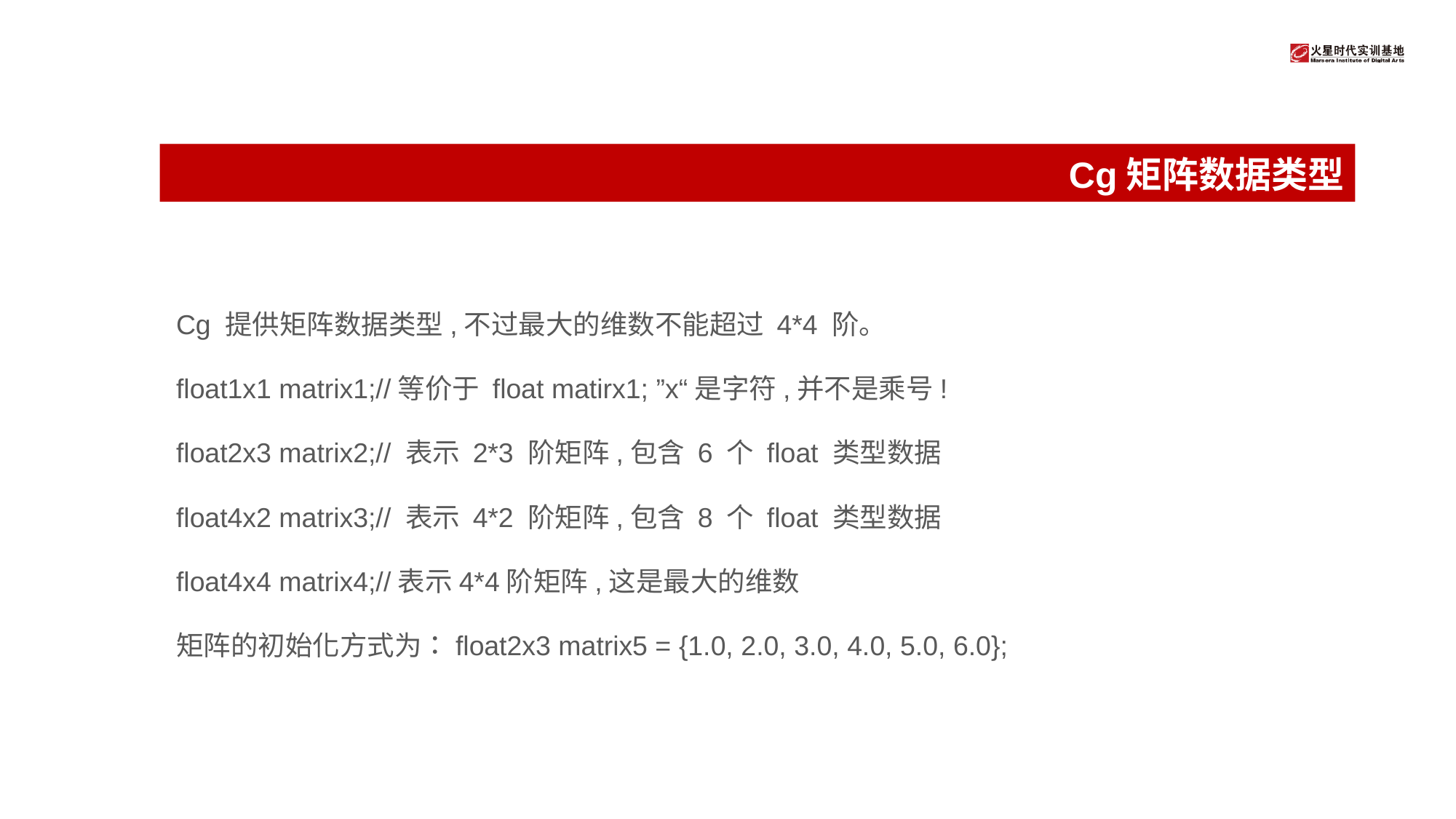

# Cg矩阵数据类型
Cg 提供矩阵数据类型,不过最大的维数不能超过 4*4 阶。
float1x1 matrix1;//等价于 float matirx1; ”x“是字符,并不是乘号!
float2x3 matrix2;// 表示 2*3 阶矩阵,包含 6 个 float 类型数据
float4x2 matrix3;// 表示 4*2 阶矩阵,包含 8 个 float 类型数据
float4x4 matrix4;//表示4*4阶矩阵,这是最大的维数
矩阵的初始化方式为：float2x3 matrix5 = {1.0, 2.0, 3.0, 4.0, 5.0, 6.0};